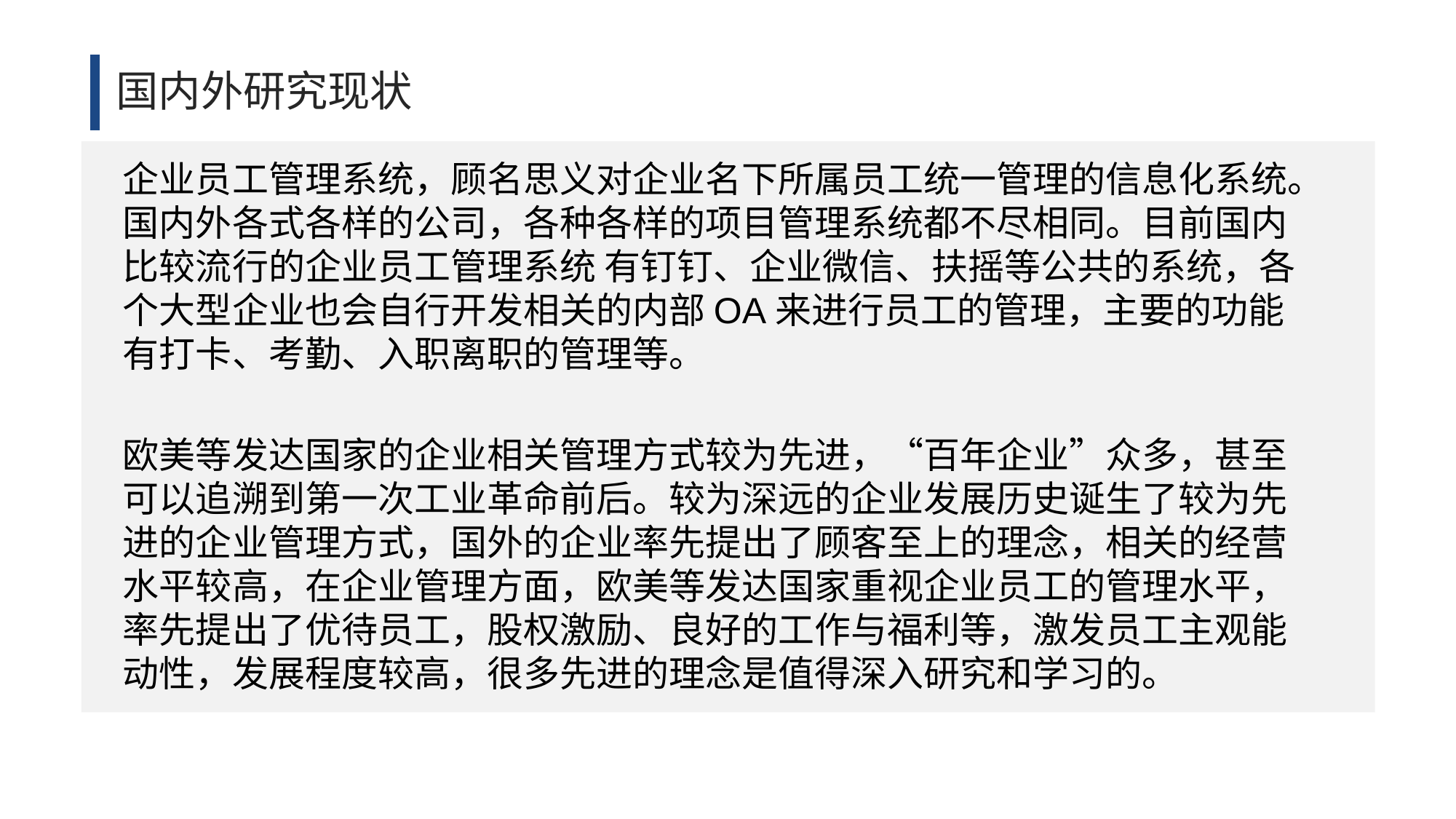

国内外研究现状

企业员工管理系统，顾名思义对企业名下所属员工统一管理的信息化系统。国内外各式各样的公司，各种各样的项目管理系统都不尽相同。目前国内比较流行的企业员工管理系统 有钉钉、企业微信、扶摇等公共的系统，各个大型企业也会自行开发相关的内部OA来进行员工的管理，主要的功能有打卡、考勤、入职离职的管理等。
欧美等发达国家的企业相关管理方式较为先进，“百年企业”众多，甚至可以追溯到第一次工业革命前后。较为深远的企业发展历史诞生了较为先进的企业管理方式，国外的企业率先提出了顾客至上的理念，相关的经营水平较高，在企业管理方面，欧美等发达国家重视企业员工的管理水平，率先提出了优待员工，股权激励、良好的工作与福利等，激发员工主观能动性，发展程度较高，很多先进的理念是值得深入研究和学习的。